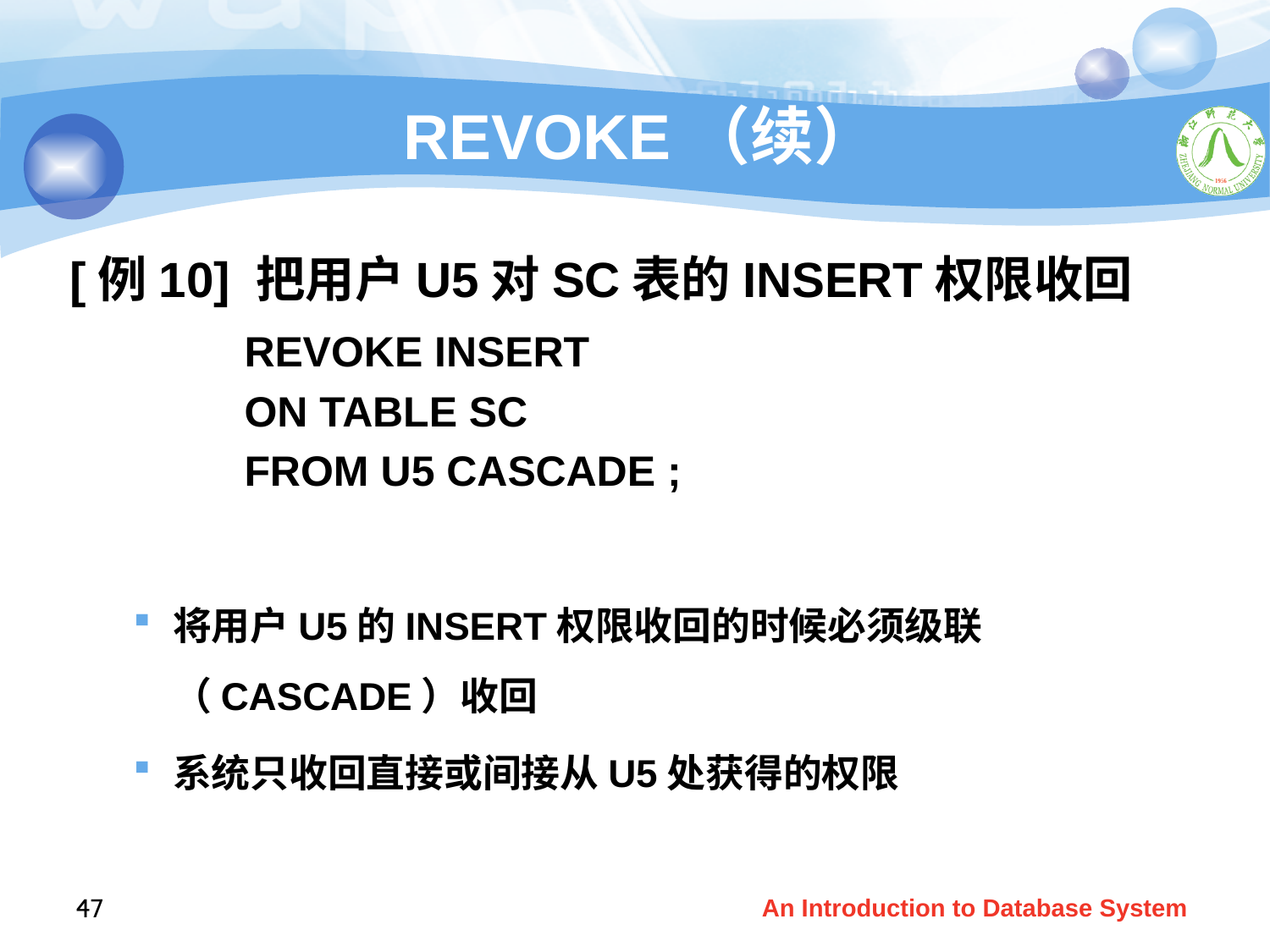

# REVOKE（续）
[例10] 把用户U5对SC表的INSERT权限收回
		REVOKE INSERT
		ON TABLE SC
		FROM U5 CASCADE ;

将用户U5的INSERT权限收回的时候必须级联（CASCADE）收回
系统只收回直接或间接从U5处获得的权限
47
An Introduction to Database System